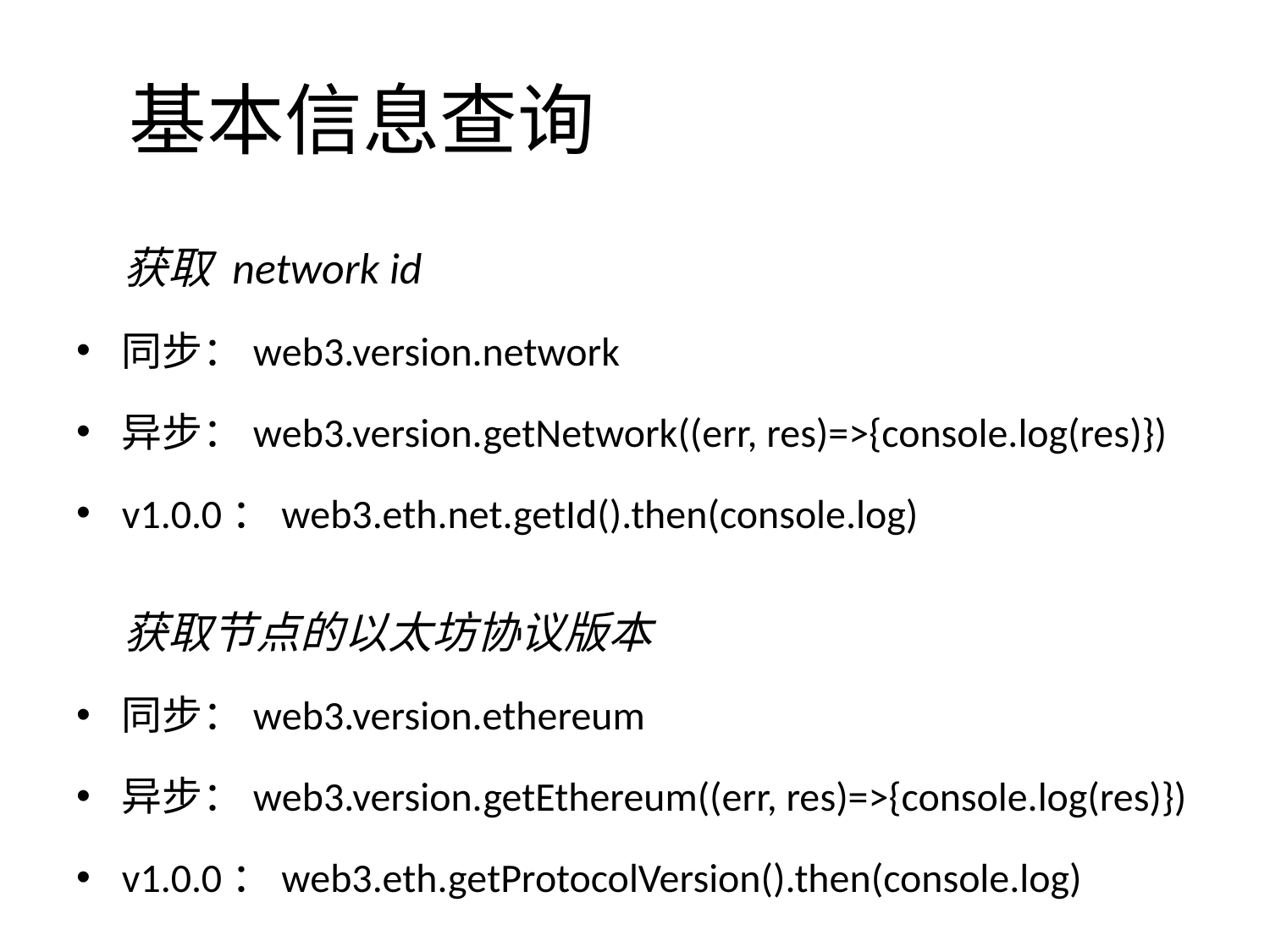

# 基本信息查询
获取 network id
同步：web3.version.network
异步：web3.version.getNetwork((err, res)=>{console.log(res)})
v1.0.0：web3.eth.net.getId().then(console.log)
获取节点的以太坊协议版本
同步：web3.version.ethereum
异步：web3.version.getEthereum((err, res)=>{console.log(res)})
v1.0.0：web3.eth.getProtocolVersion().then(console.log)